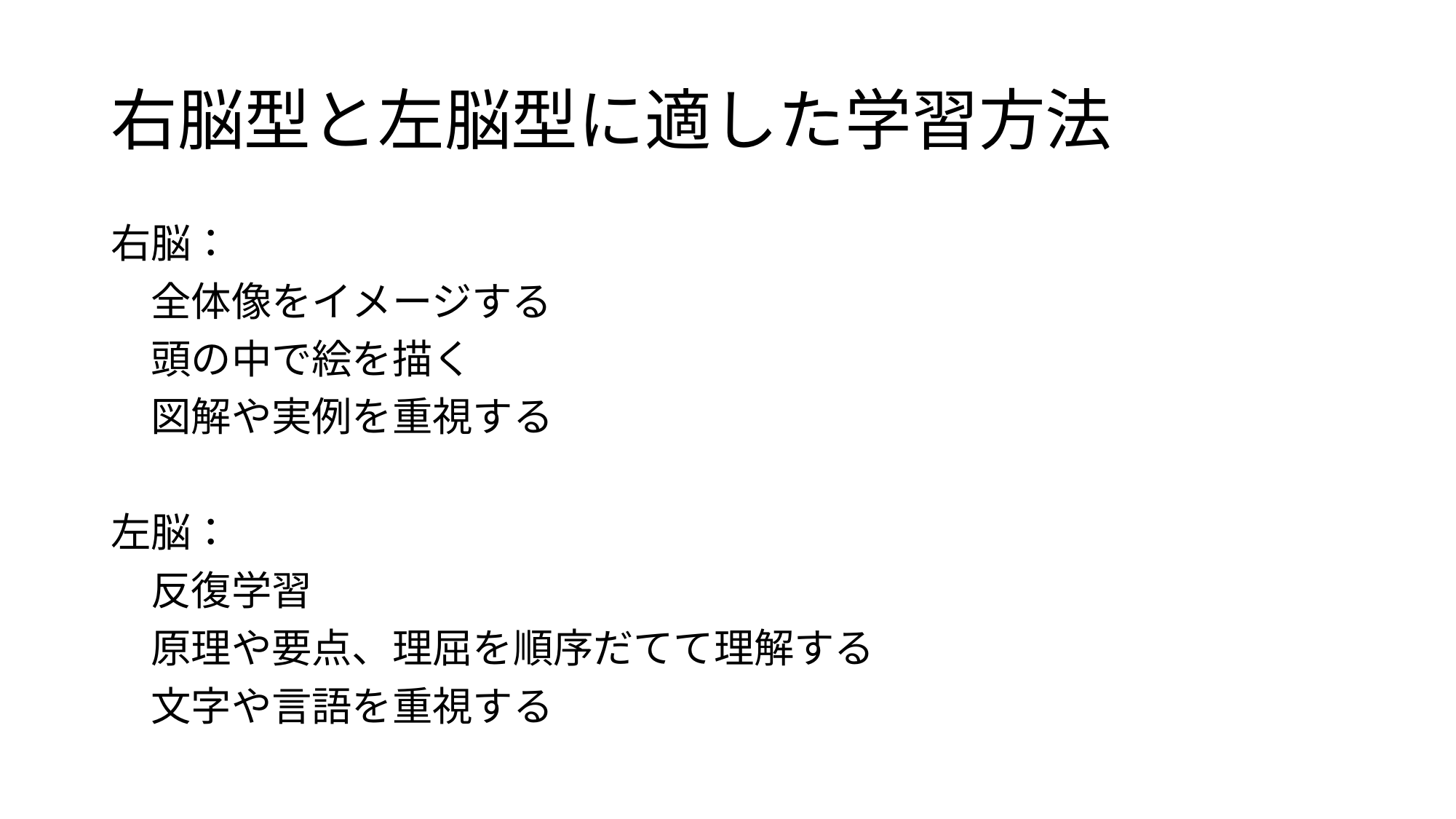

# 右脳型と左脳型に適した学習方法
右脳：
　全体像をイメージする
　頭の中で絵を描く
　図解や実例を重視する

左脳：
　反復学習
　原理や要点、理屈を順序だてて理解する
　文字や言語を重視する